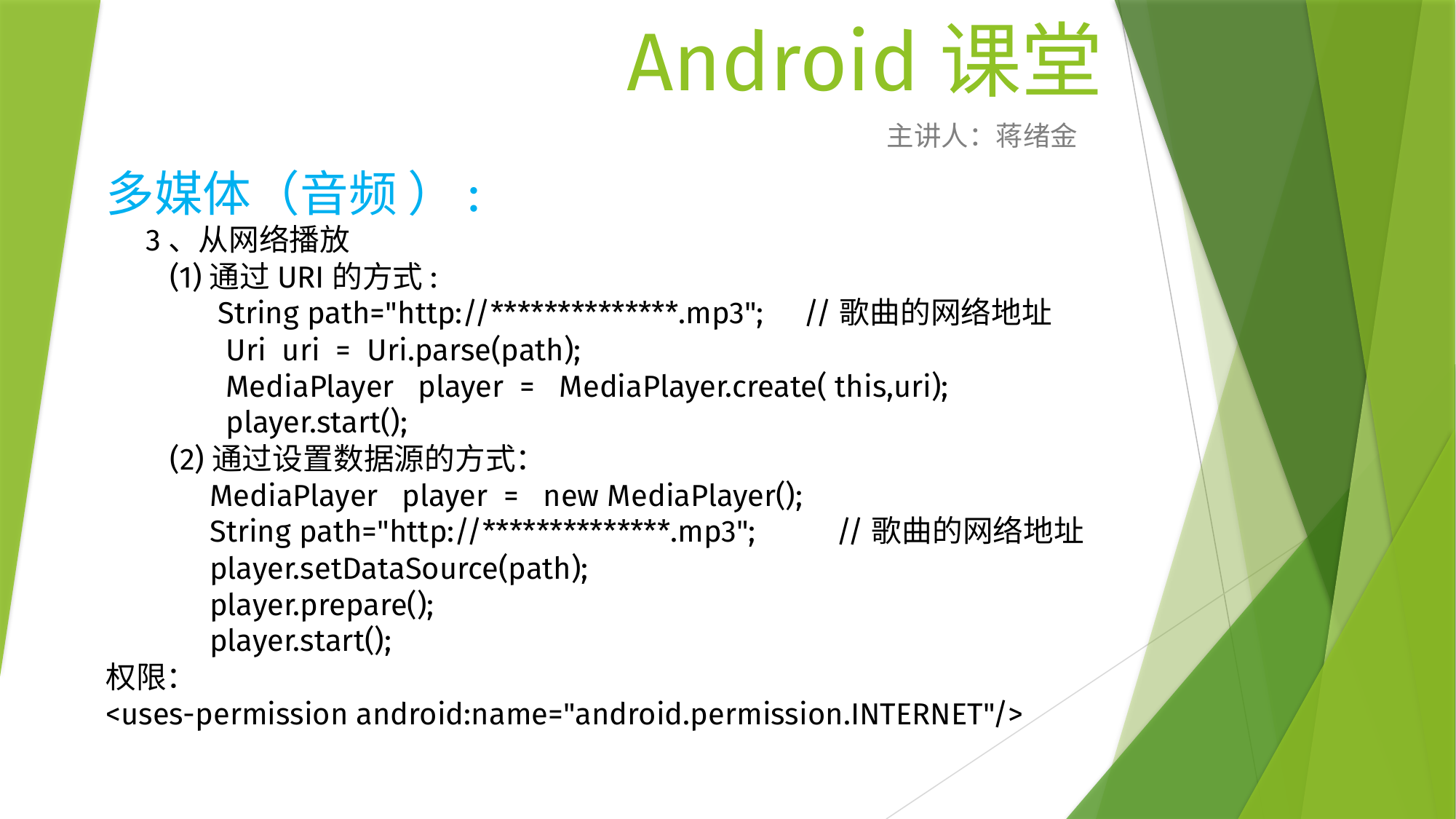

# Android课堂
主讲人：蒋绪金
多媒体（音频 ）:
     3、从网络播放
        (1)通过URI的方式:
              String path="http://**************.mp3";     //歌曲的网络地址
               Uri  uri  =  Uri.parse(path);
               MediaPlayer   player  =   MediaPlayer.create( this,uri);
               player.start();
        (2)通过设置数据源的方式：
             MediaPlayer   player  =   new MediaPlayer();
             String path="http://**************.mp3";          //歌曲的网络地址
             player.setDataSource(path);
             player.prepare();
             player.start();
权限：
<uses-permission android:name="android.permission.INTERNET"/>